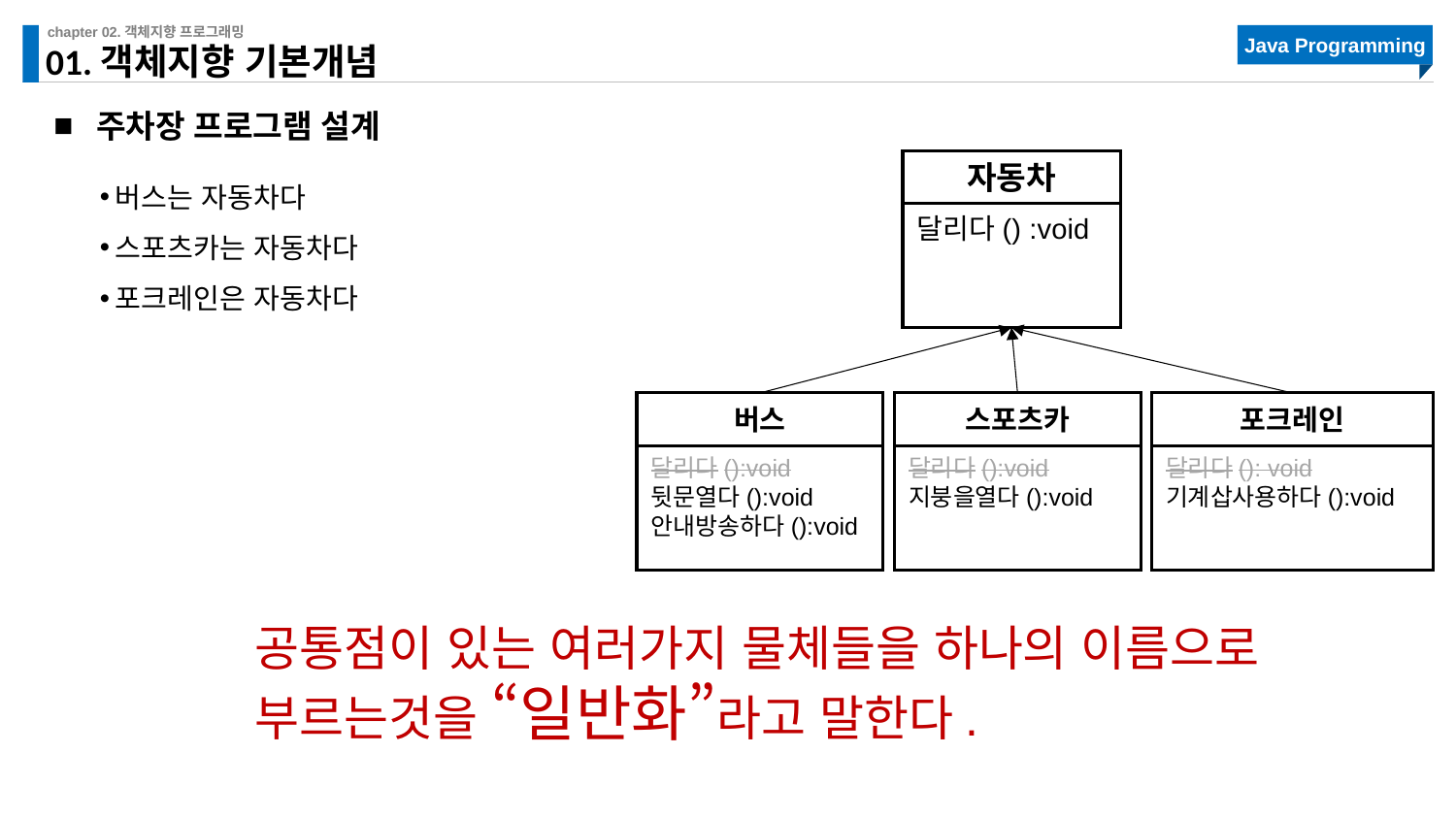

# 01.객체지향 기본개념
주차장 프로그램 설계
자동차
달리다() :void
버스는 자동차다
스포츠카는 자동차다
포크레인은 자동차다
버스
달리다():void
뒷문열다():void
안내방송하다():void
스포츠카
달리다():void
지붕을열다():void
포크레인
달리다(): void
기계삽사용하다():void
공통점이 있는 여러가지 물체들을 하나의 이름으로
부르는것을 “일반화”라고 말한다.